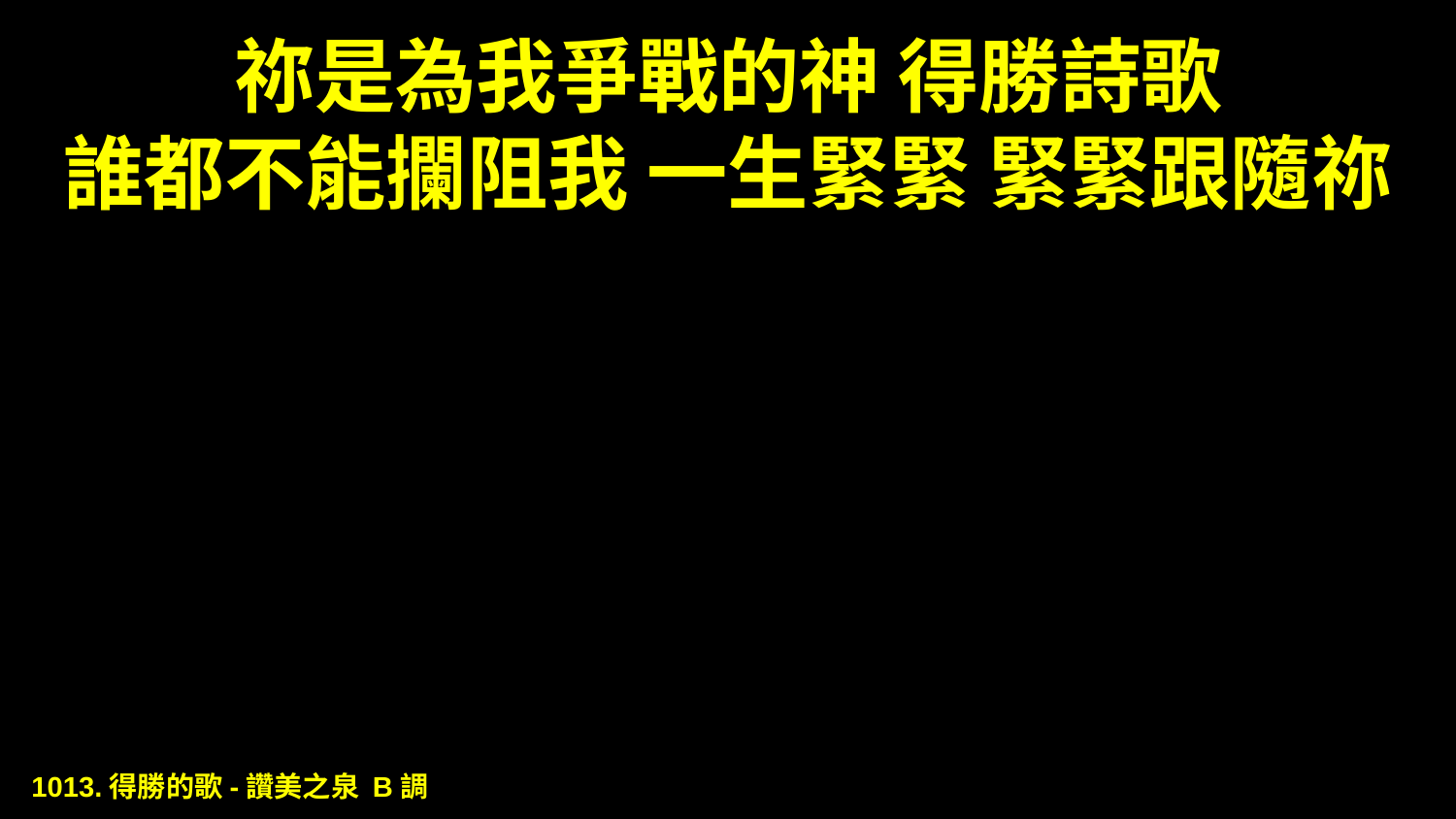

# 祢是為我爭戰的神 得勝詩歌 誰都不能攔阻我 一生緊緊 緊緊跟隨祢
1013.得勝的歌-讚美之泉 B調